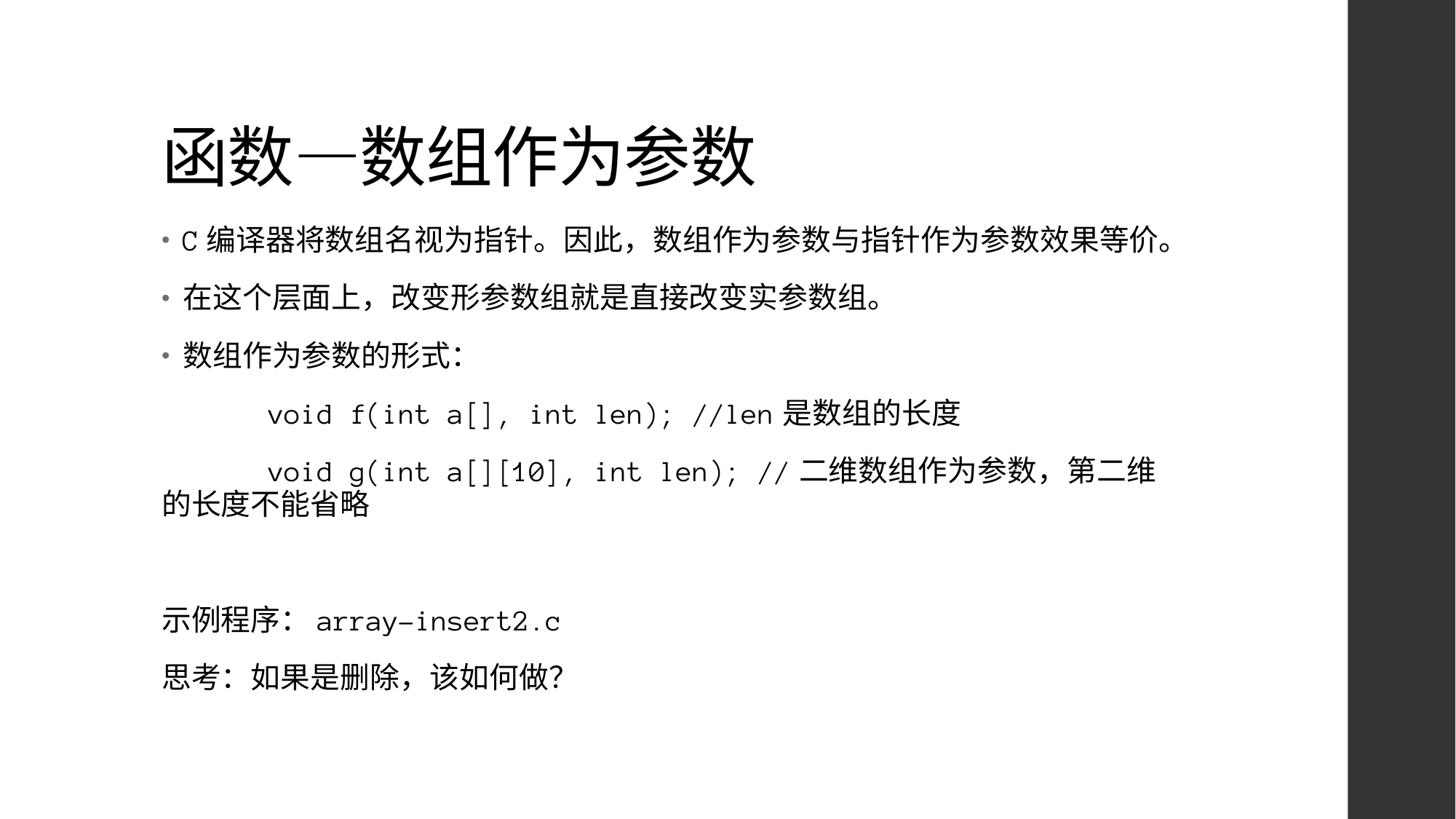

# 函数—数组作为参数
C编译器将数组名视为指针。因此，数组作为参数与指针作为参数效果等价。
在这个层面上，改变形参数组就是直接改变实参数组。
数组作为参数的形式：
	void f(int a[], int len); //len是数组的长度
	void g(int a[][10], int len); //二维数组作为参数，第二维的长度不能省略

示例程序：array-insert2.c
思考：如果是删除，该如何做？